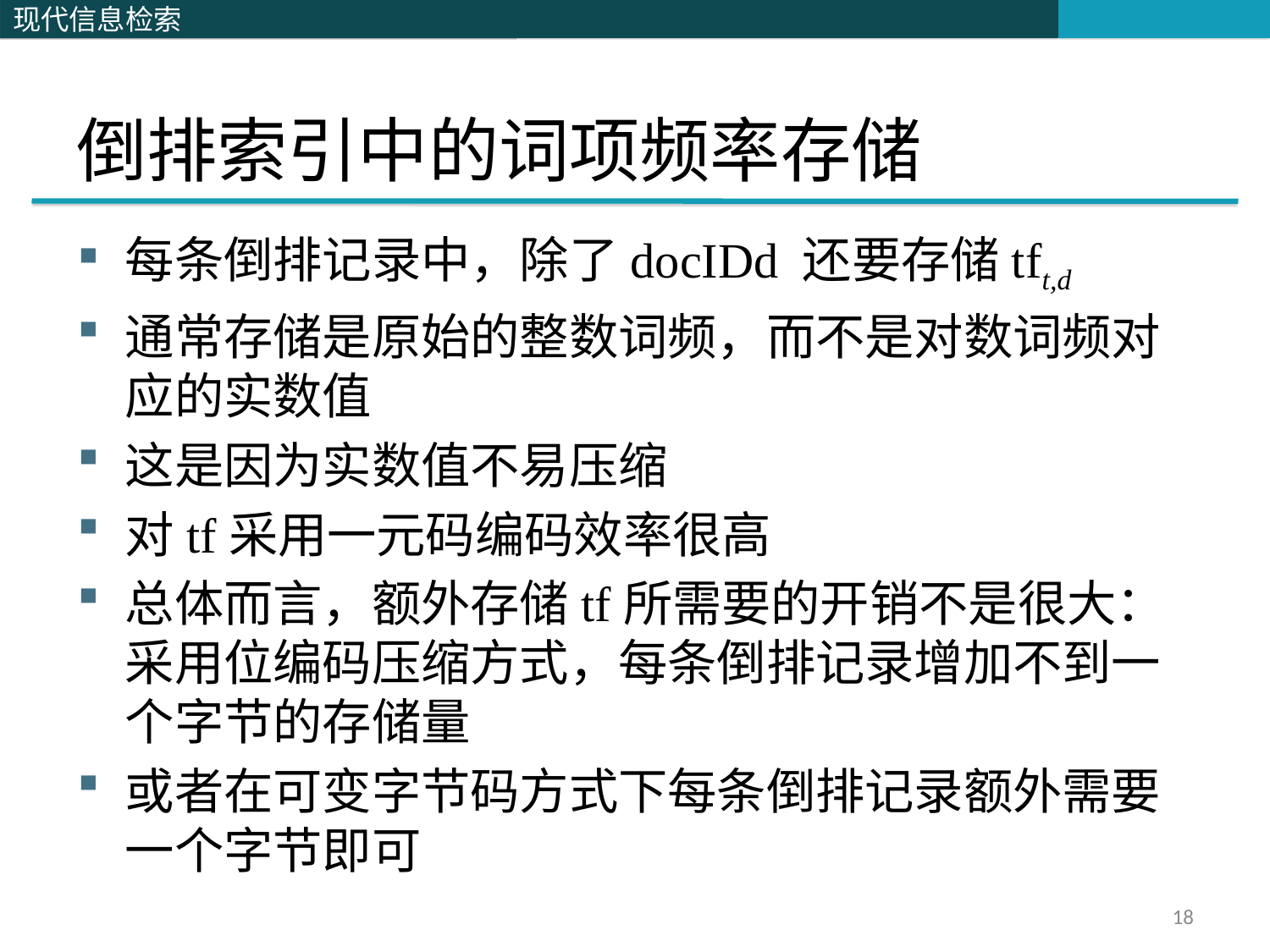

# 倒排索引中的词项频率存储
每条倒排记录中，除了docIDd 还要存储tft,d
通常存储是原始的整数词频，而不是对数词频对应的实数值
这是因为实数值不易压缩
对tf采用一元码编码效率很高
总体而言，额外存储tf所需要的开销不是很大：采用位编码压缩方式，每条倒排记录增加不到一个字节的存储量
或者在可变字节码方式下每条倒排记录额外需要一个字节即可

18